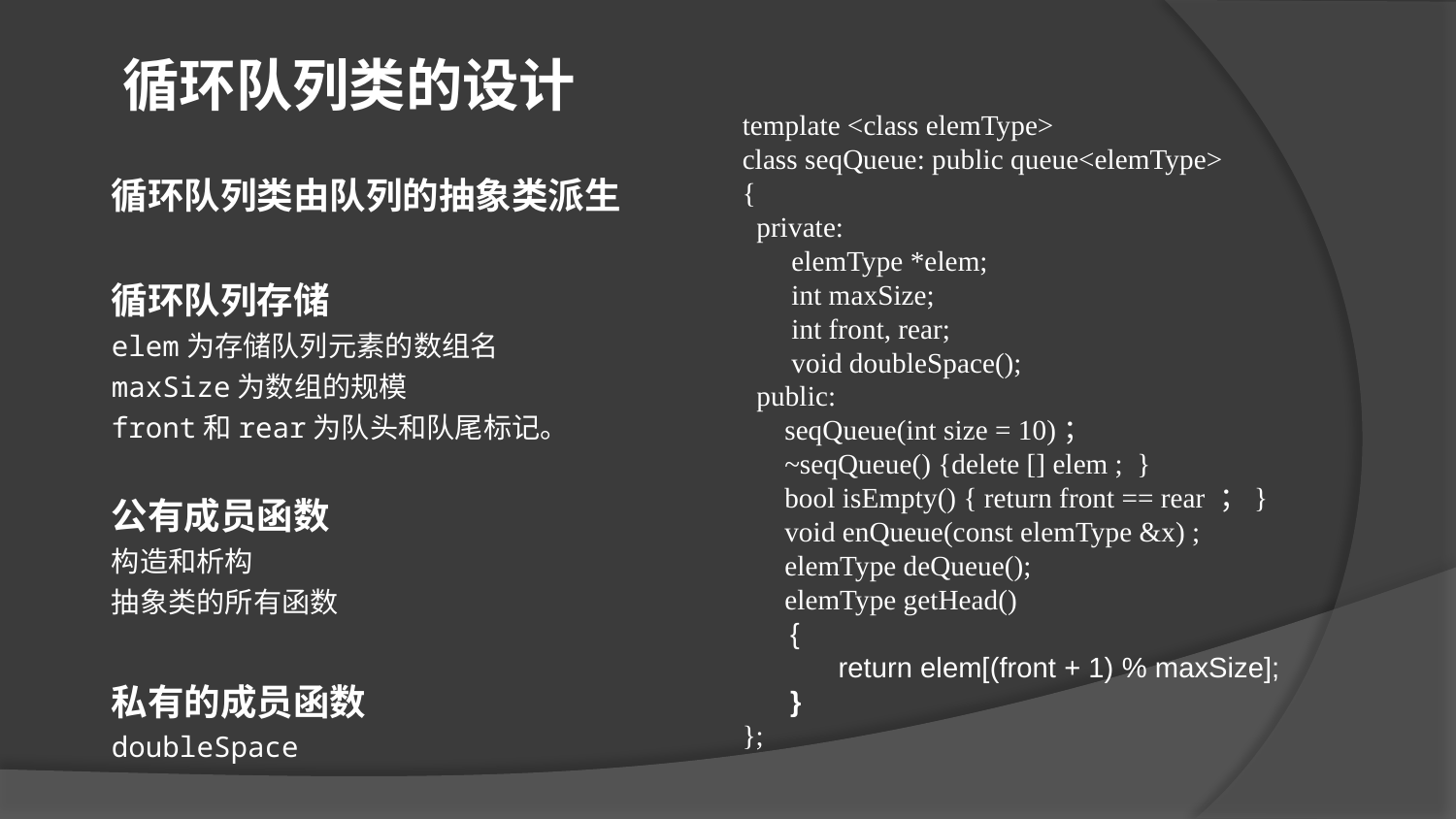

循环队列类的设计
template <class elemType>
class seqQueue: public queue<elemType>
{
  private:
       elemType *elem;
       int maxSize;
       int front, rear;
       void doubleSpace();
  public:
      seqQueue(int size = 10)；
      ~seqQueue() {delete [] elem ;  }
      bool isEmpty() { return front == rear ；}
      void enQueue(const elemType &x) ;
      elemType deQueue();
      elemType getHead()
      {
            return elem[(front + 1) % maxSize];
      }
};

循环队列类由队列的抽象类派生

循环队列存储
elem为存储队列元素的数组名
maxSize为数组的规模
front和rear为队头和队尾标记。

公有成员函数
构造和析构
抽象类的所有函数

私有的成员函数
doubleSpace